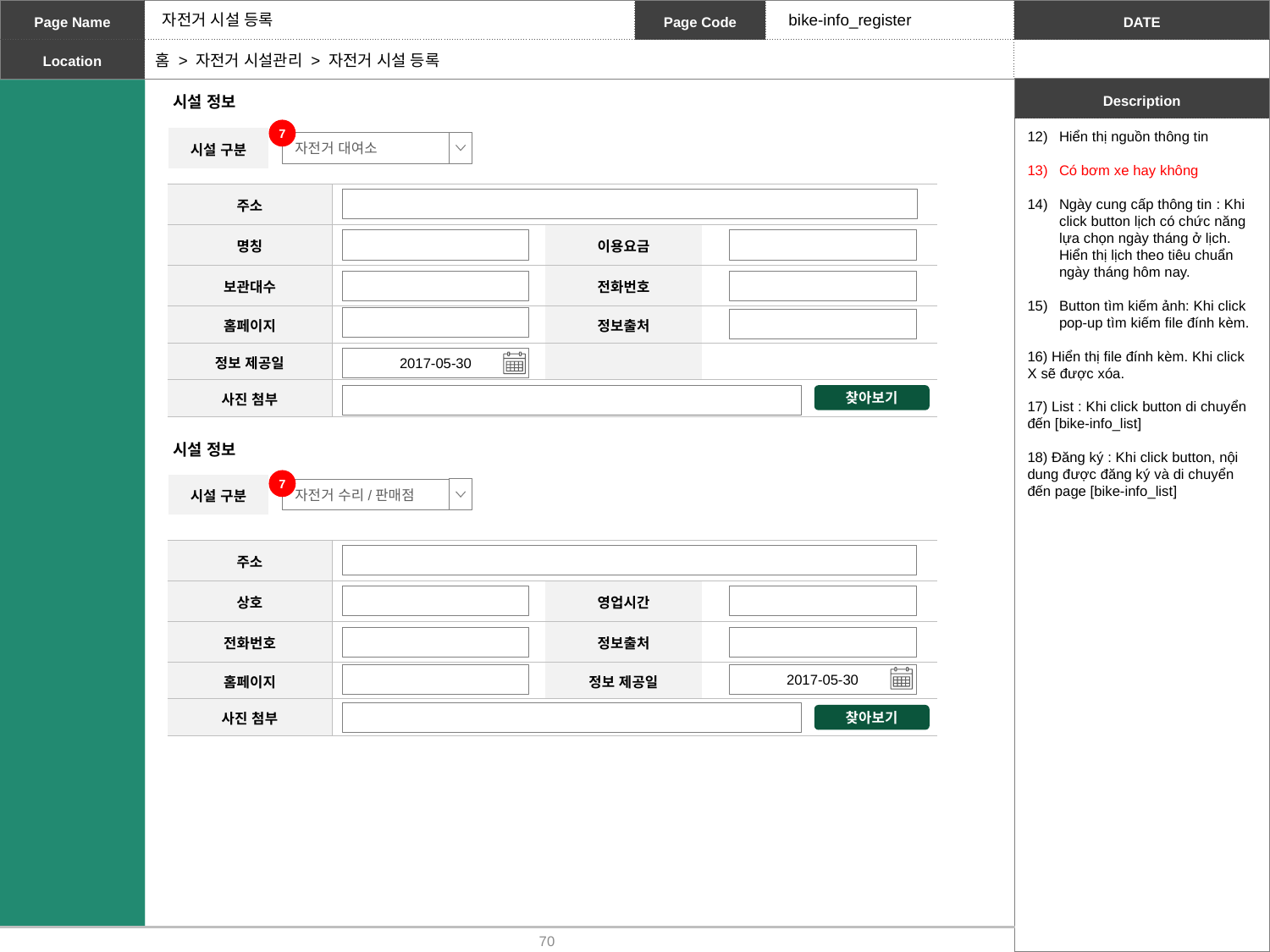

자전거 시설 등록
bike-info_register
홈 > 자전거 시설관리 > 자전거 시설 등록

시설 정보
7
Hiển thị nguồn thông tin

Có bơm xe hay không

Ngày cung cấp thông tin : Khi click button lịch có chức năng lựa chọn ngày tháng ở lịch. Hiển thị lịch theo tiêu chuẩn ngày tháng hôm nay.

Button tìm kiếm ảnh: Khi click pop-up tìm kiếm file đính kèm.

16) Hiển thị file đính kèm. Khi click X sẽ được xóa.

17) List : Khi click button di chuyển đến [bike-info_list]

18) Đăng ký : Khi click button, nội dung được đăng ký và di chuyển đến page [bike-info_list]

| 시설 구분 |  |
| --- | --- |
자전거 대여소

| 주소 |  |  |  |
| --- | --- | --- | --- |
| 명칭 |  | 이용요금 |  |
| 보관대수 |  | 전화번호 |  |
| 홈페이지 |  | 정보출처 |  |
| 정보 제공일 |  |  |  |
| 사진 첨부 |  |  |  |

2017-05-30

찾아보기

시설 정보
7
| 시설 구분 |  |
| --- | --- |
자전거 수리/판매점

시설 정보
| 주소 |  |  |  |
| --- | --- | --- | --- |
| 상호 |  | 영업시간 |  |
| 전화번호 |  | 정보출처 |  |
| 홈페이지 |  | 정보 제공일 |  |
| 사진 첨부 |  |  |  |

2017-05-30

찾아보기
70